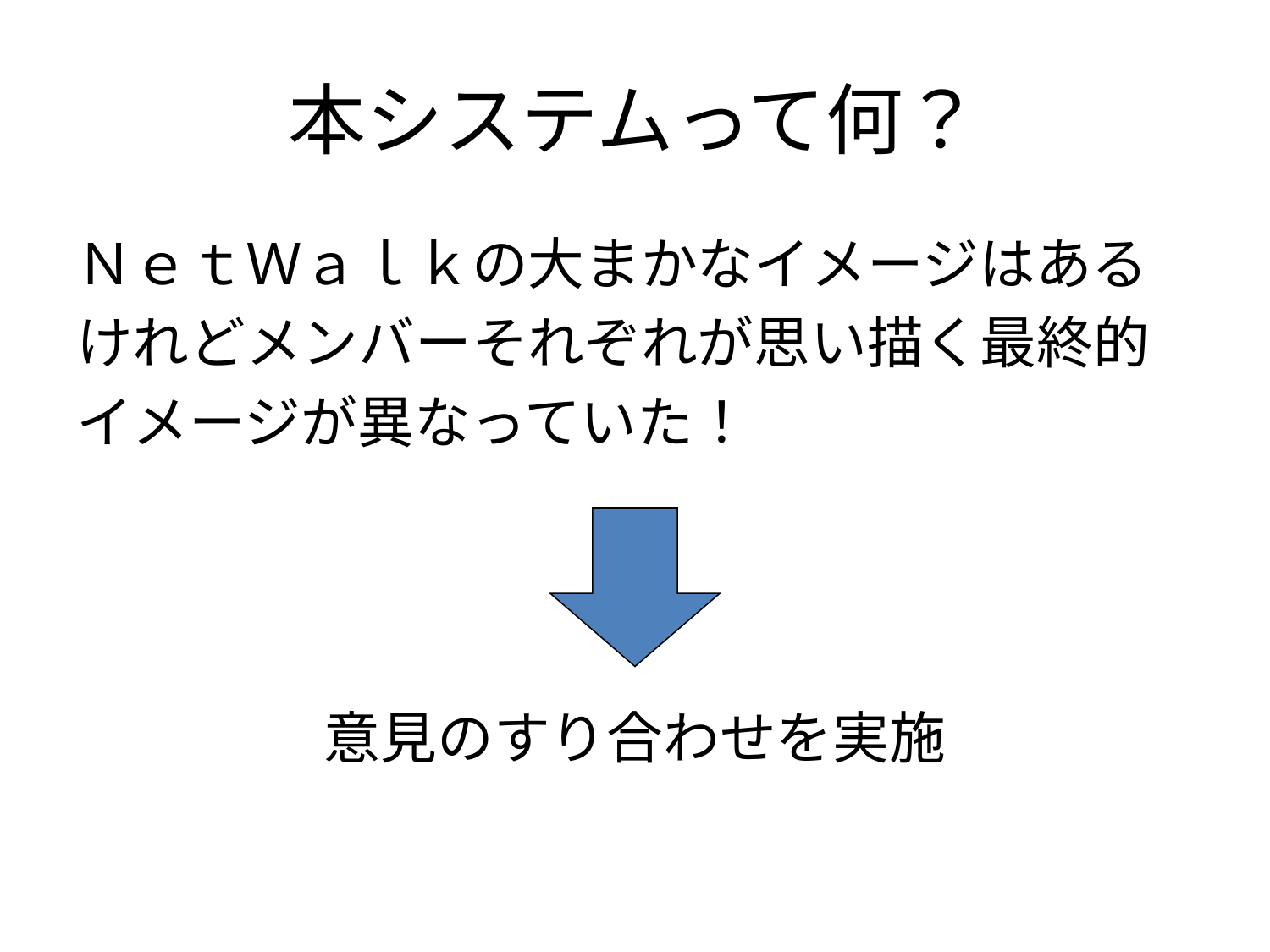

# 本システムって何？
ＮｅｔＷａｌｋの大まかなイメージはある
けれどメンバーそれぞれが思い描く最終的
イメージが異なっていた！

意見のすり合わせを実施